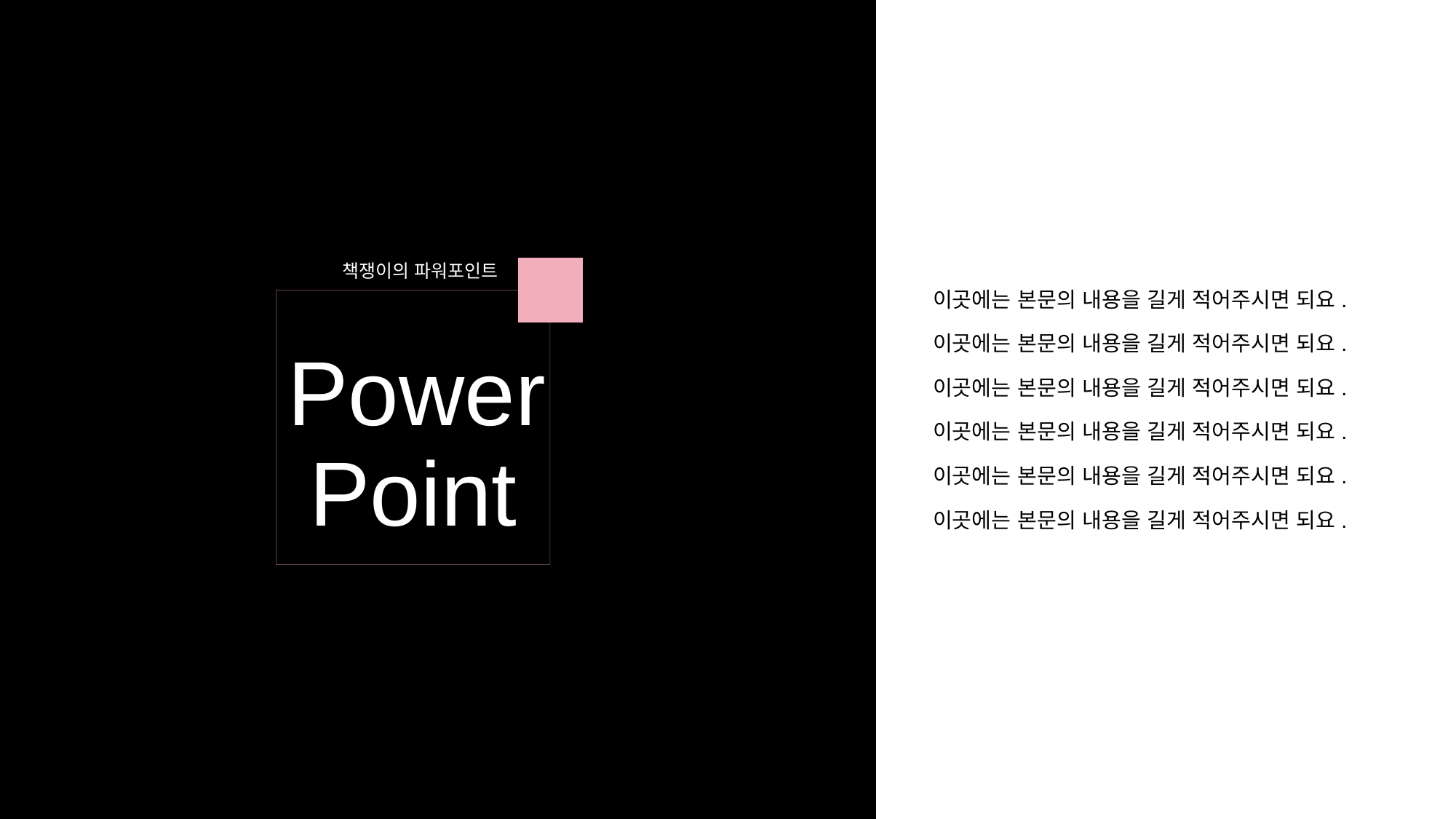

책쟁이의 파워포인트

이곳에는 본문의 내용을 길게 적어주시면 되요.

이곳에는 본문의 내용을 길게 적어주시면 되요.
Power
이곳에는 본문의 내용을 길게 적어주시면 되요.
이곳에는 본문의 내용을 길게 적어주시면 되요.
Point

이곳에는 본문의 내용을 길게 적어주시면 되요.
이곳에는 본문의 내용을 길게 적어주시면 되요.